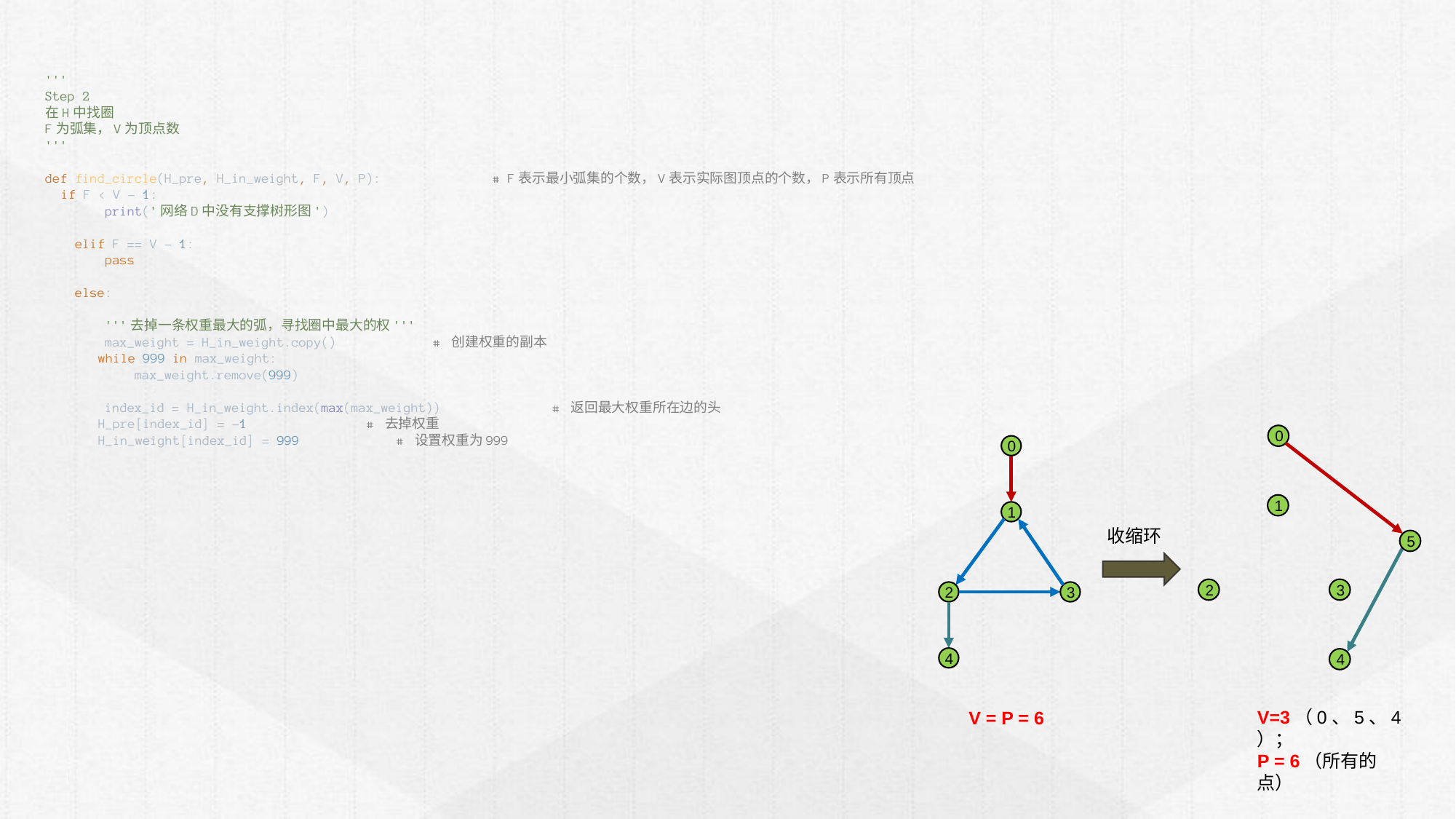

'''
Step 2
在H中找圈
F为弧集，V为顶点数
'''
def find_circle(H_pre, H_in_weight, F, V, P):               # F表示最小弧集的个数，V表示实际图顶点的个数，P表示所有顶点
    if F < V - 1:
        print('网络D中没有支撑树形图')
    elif F == V - 1:
        pass
    else:
        '''去掉一条权重最大的弧，寻找圈中最大的权'''
        max_weight = H_in_weight.copy()             # 创建权重的副本
                while 999 in max_weight:
            max_weight.remove(999)
        index_id = H_in_weight.index(max(max_weight))               # 返回最大权重所在边的头
                H_pre[index_id] = -1                # 去掉权重
                H_in_weight[index_id] = 999             # 设置权重为999
0
1
5
2
3
4
0
1
2
3
4

收缩环
V=3（0、5、4）；
P = 6（所有的点）
V = P = 6